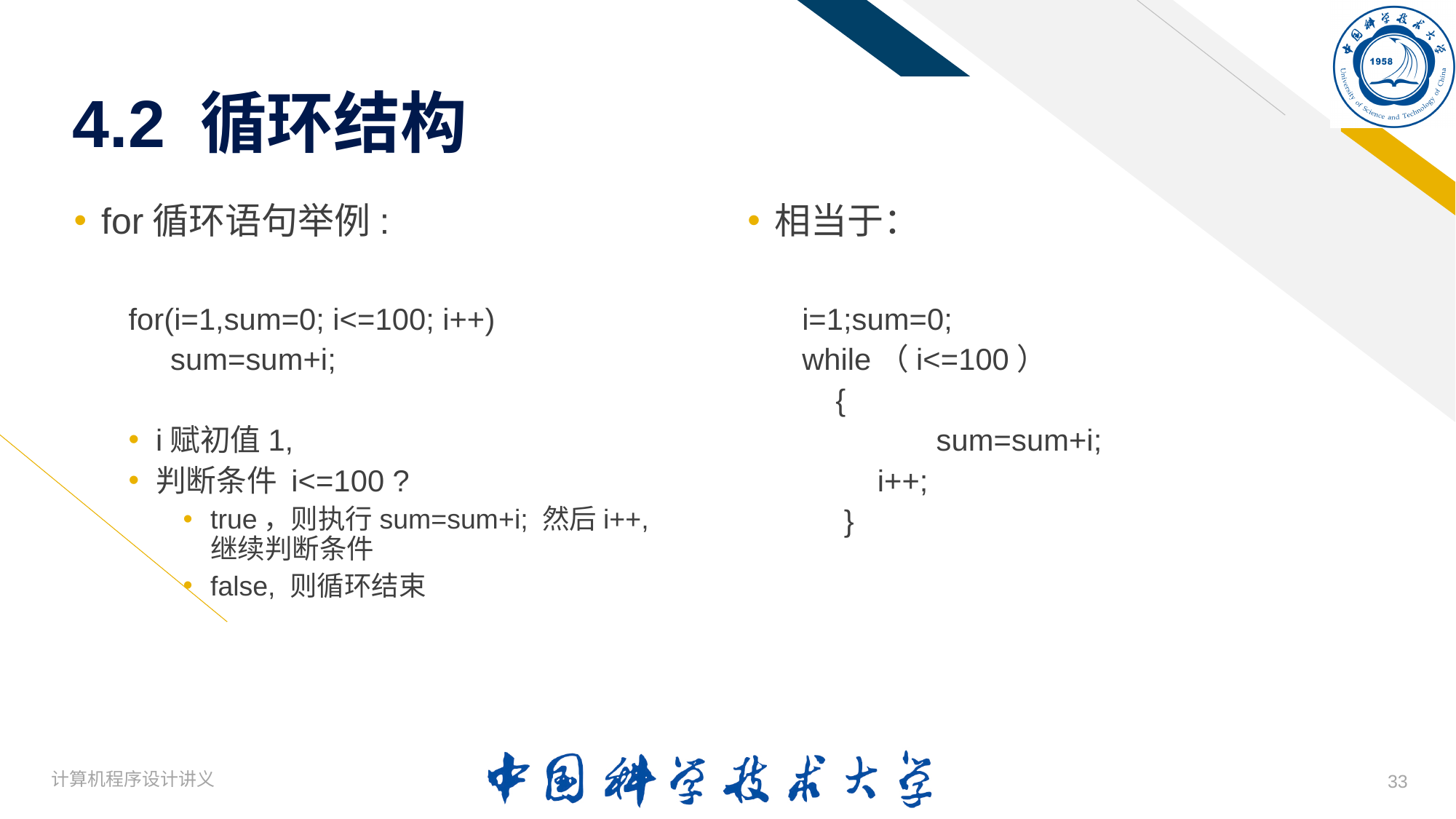

# 4.2 循环结构
for循环语句举例:

for(i=1,sum=0; i<=100; i++)
     sum=sum+i;

i赋初值1,
判断条件 i<=100 ?
true，则执行sum=sum+i; 然后i++,继续判断条件
false, 则循环结束

相当于：

i=1;sum=0;
while（i<=100）
    {
    	   sum=sum+i;
         i++;
     }

计算机程序设计讲义
33